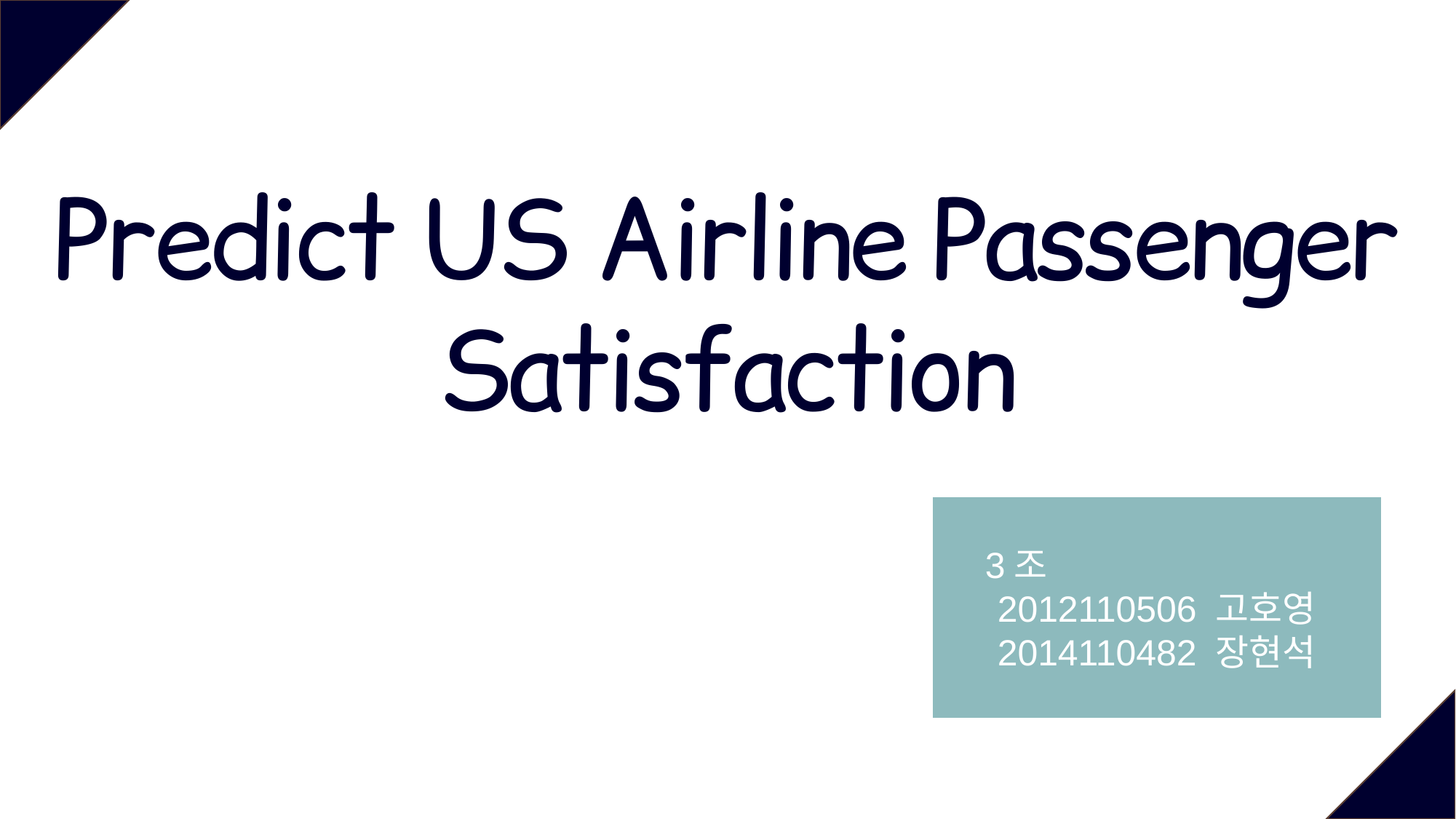

Predict US Airline Passenger
Satisfaction
    3조
2012110506 고호영
2014110482 장현석